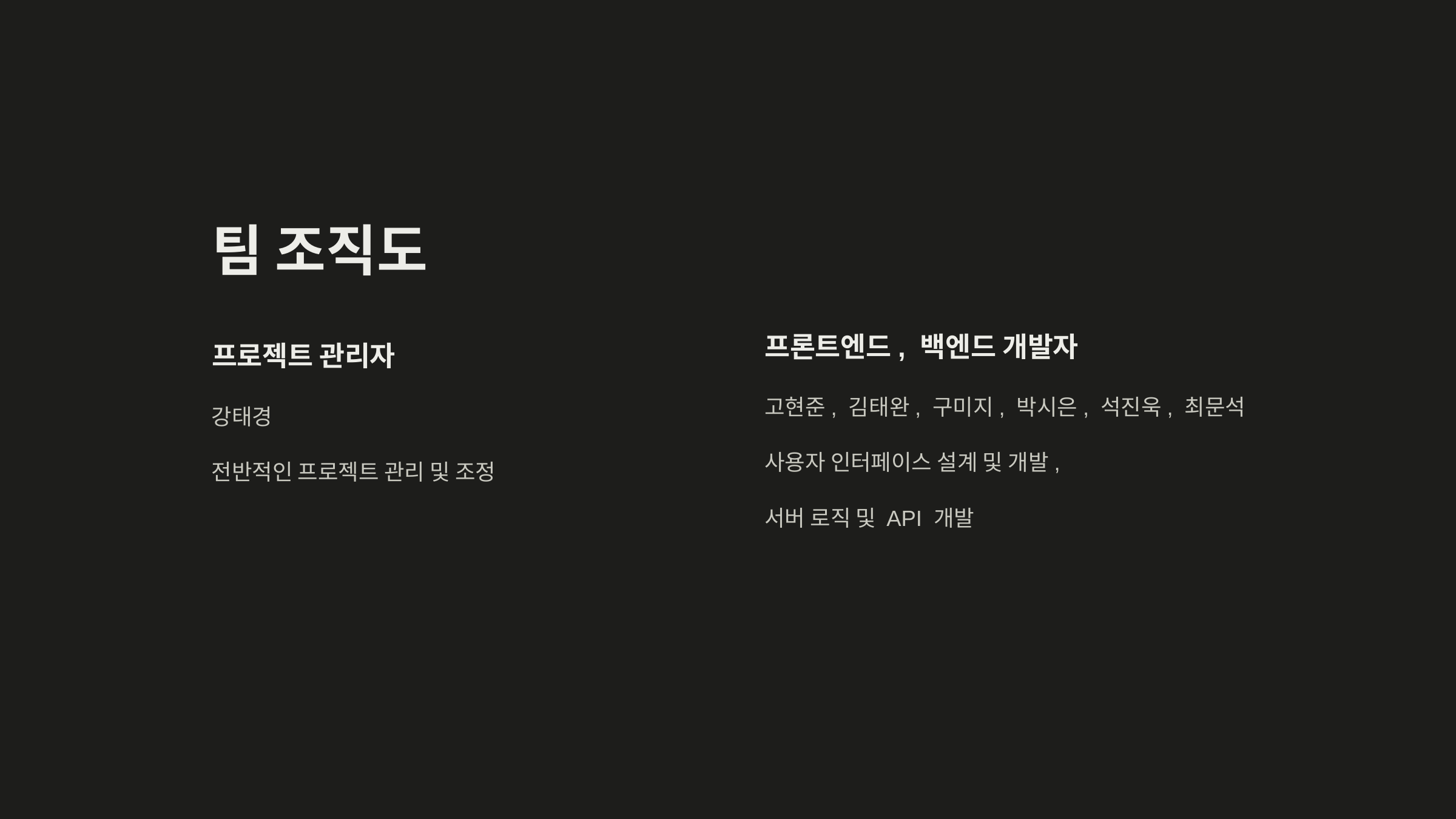

팀 조직도
프론트엔드, 백엔드 개발자

프로젝트 관리자
고현준, 김태완, 구미지, 박시은, 석진욱, 최문석
강태경
사용자 인터페이스 설계 및 개발,
전반적인 프로젝트 관리 및 조정
서버 로직 및 API 개발